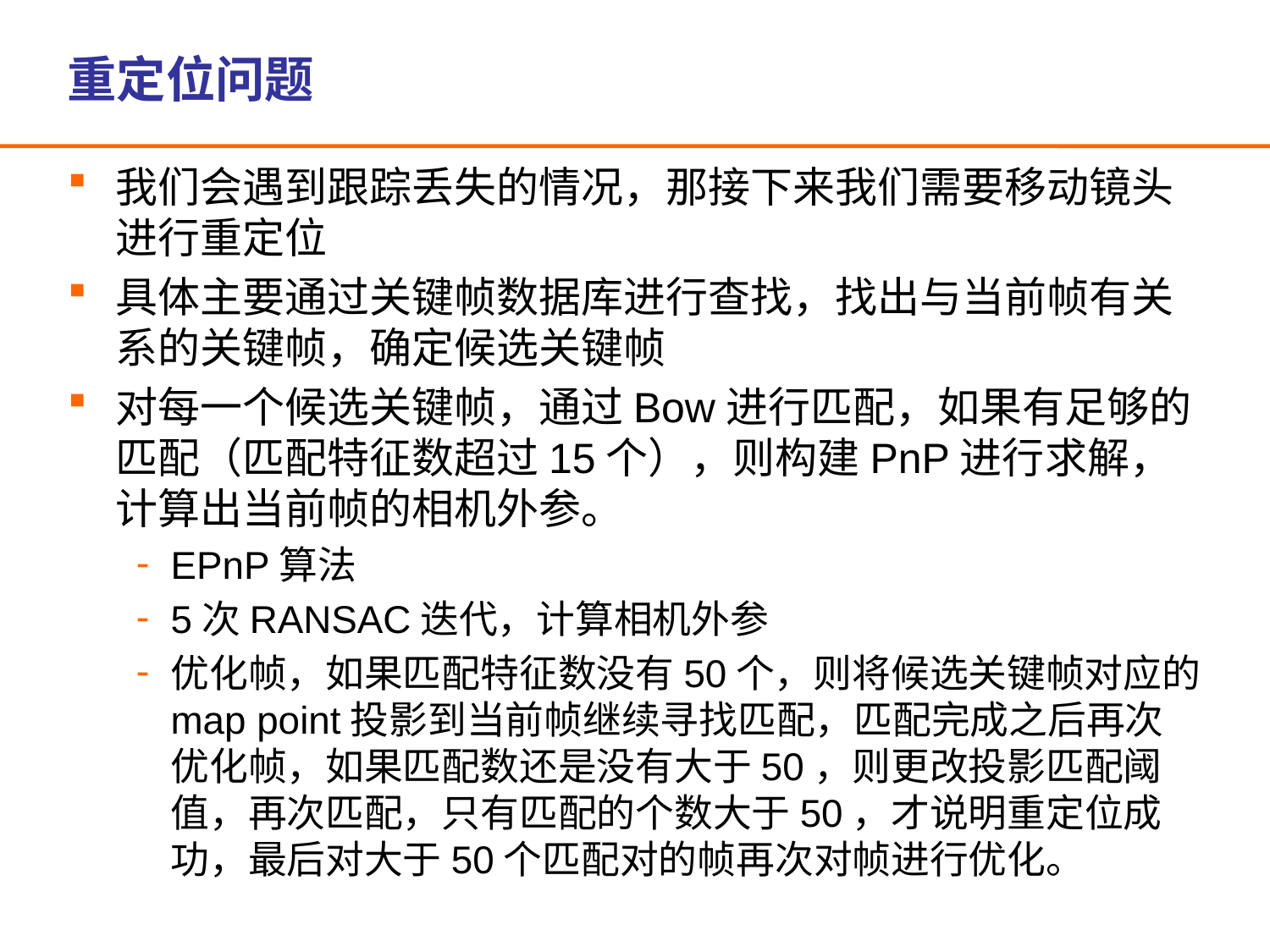

# 重定位问题
我们会遇到跟踪丢失的情况，那接下来我们需要移动镜头进行重定位
具体主要通过关键帧数据库进行查找，找出与当前帧有关系的关键帧，确定候选关键帧
对每一个候选关键帧，通过Bow进行匹配，如果有足够的匹配（匹配特征数超过15个），则构建PnP进行求解，计算出当前帧的相机外参。
EPnP算法
5次RANSAC迭代，计算相机外参
优化帧，如果匹配特征数没有50个，则将候选关键帧对应的map point投影到当前帧继续寻找匹配，匹配完成之后再次优化帧，如果匹配数还是没有大于50，则更改投影匹配阈值，再次匹配，只有匹配的个数大于50，才说明重定位成功，最后对大于50个匹配对的帧再次对帧进行优化。